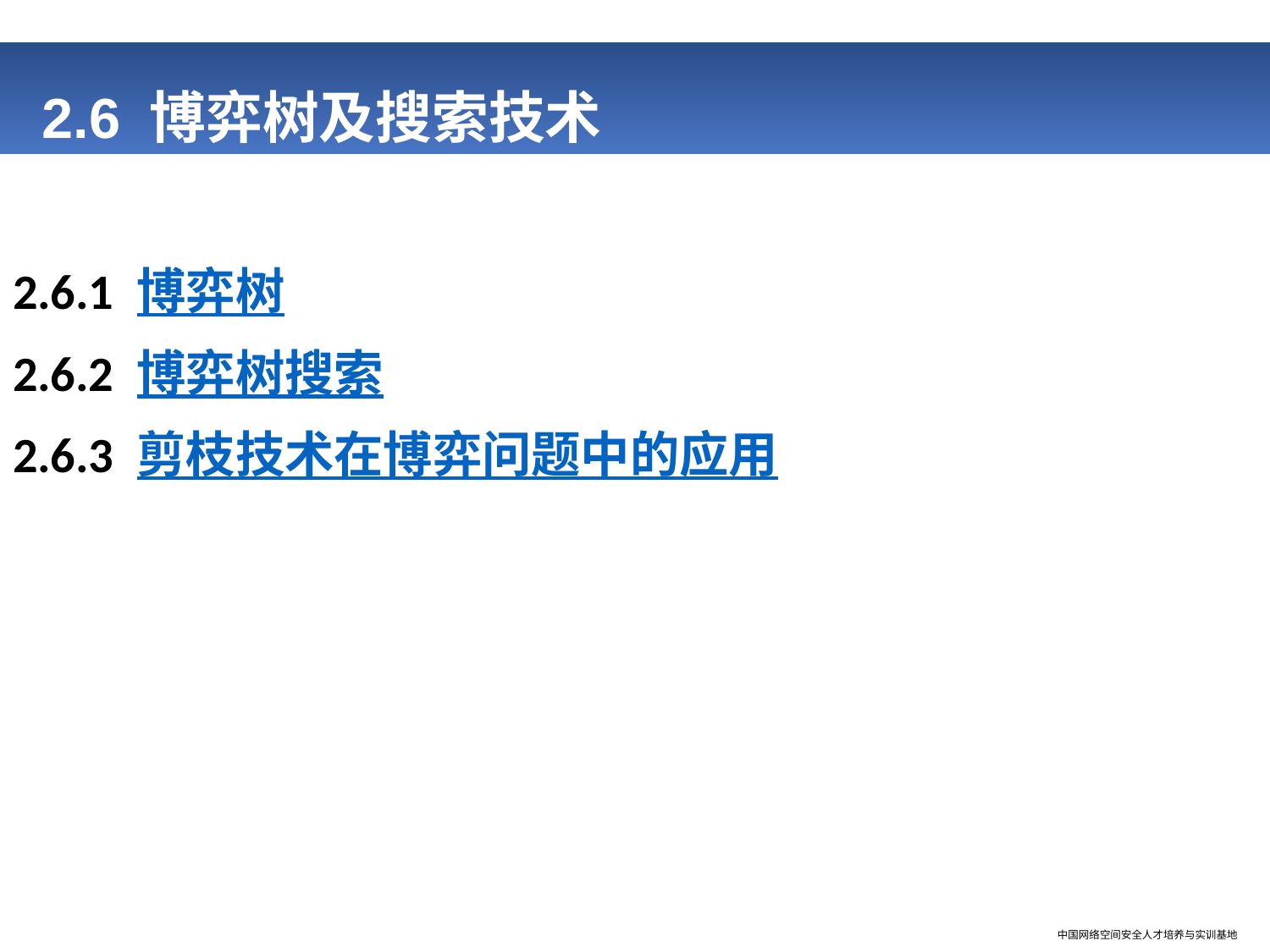

# 2.6 博弈树及搜索技术
2.6.1 博弈树
2.6.2 博弈树搜索
2.6.3 剪枝技术在博弈问题中的应用